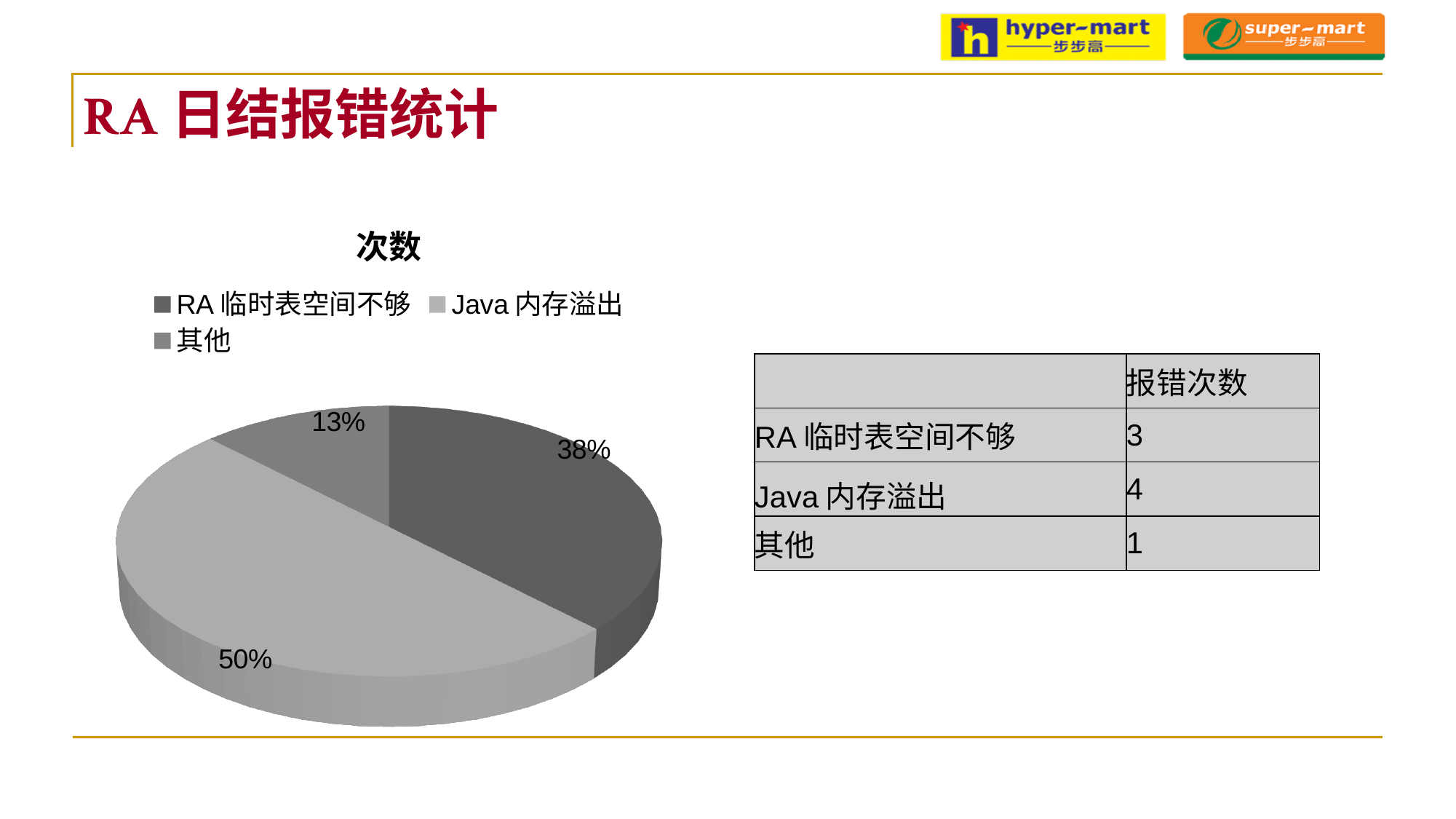

# RA日结报错统计

[unsupported chart]

|  | 报错次数 |
| --- | --- |
| RA临时表空间不够 | 3 |
| Java内存溢出 | 4 |
| 其他 | 1 |